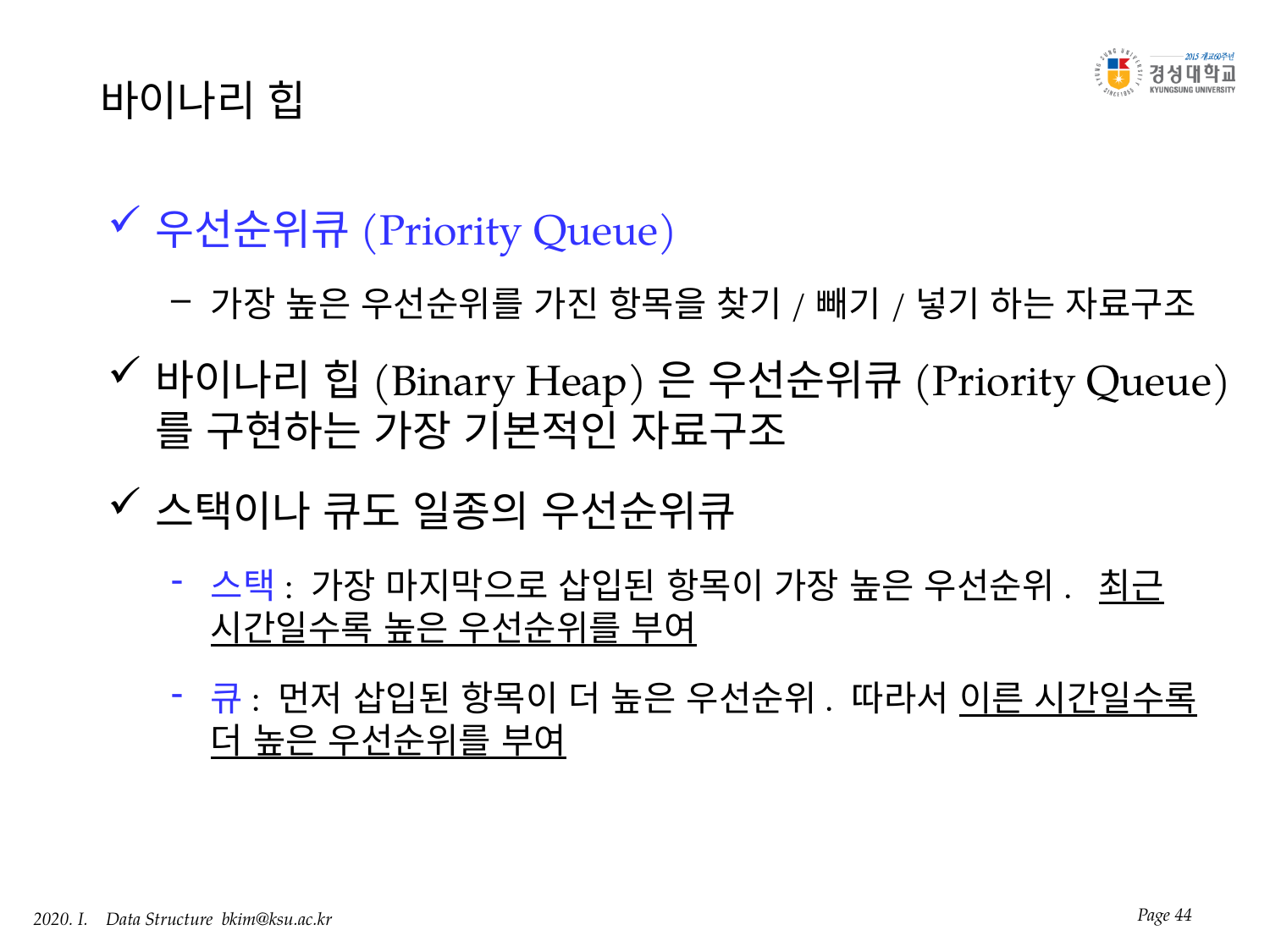

# 바이나리 힙
우선순위큐(Priority Queue)
가장 높은 우선순위를 가진 항목을 찾기/빼기/넣기 하는 자료구조
바이나리 힙(Binary Heap)은 우선순위큐(Priority Queue)를 구현하는 가장 기본적인 자료구조
스택이나 큐도 일종의 우선순위큐
스택: 가장 마지막으로 삽입된 항목이 가장 높은 우선순위.  최근 시간일수록 높은 우선순위를 부여
큐: 먼저 삽입된 항목이 더 높은 우선순위. 따라서 이른 시간일수록 더 높은 우선순위를 부여
Page 44